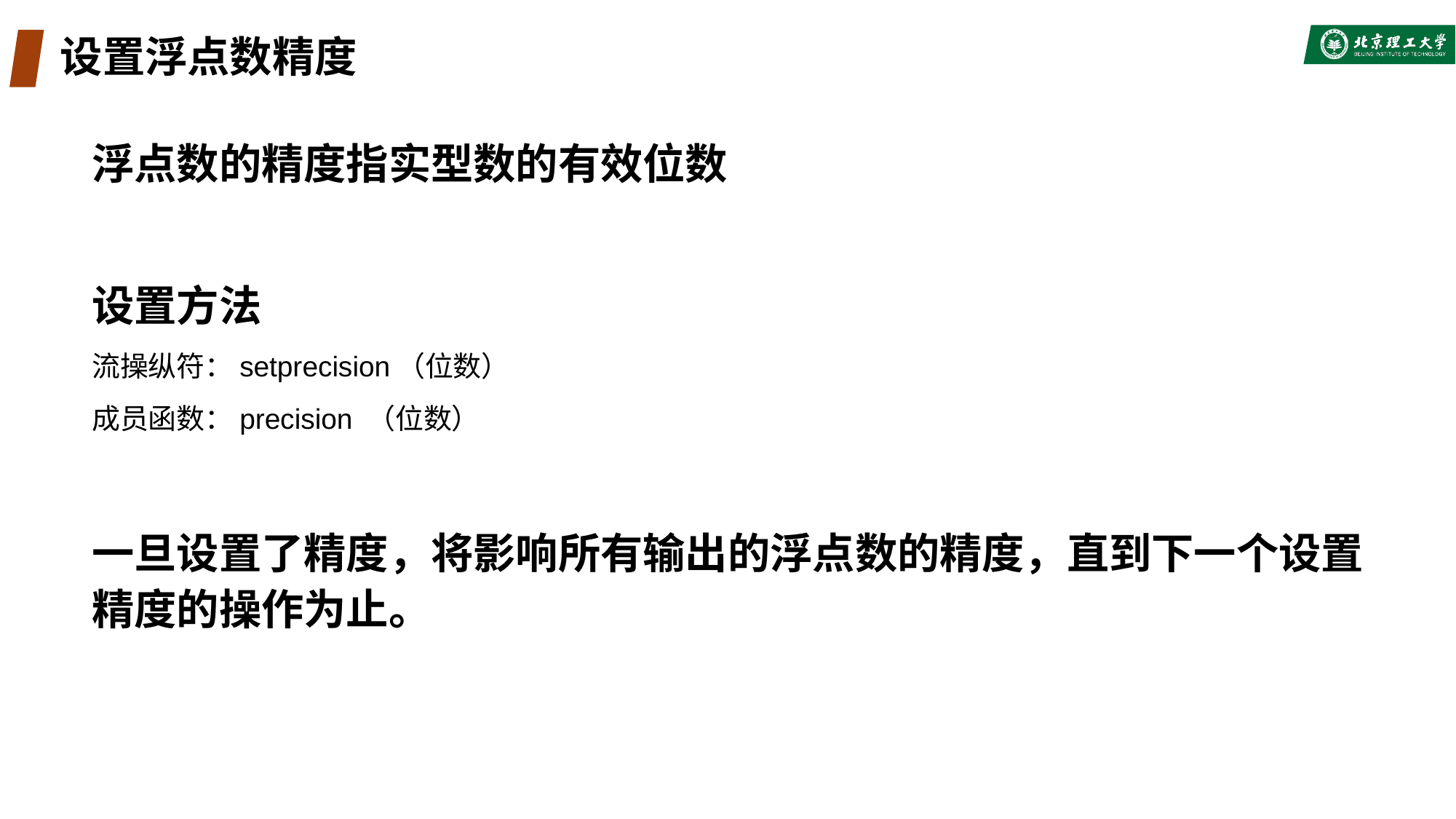

# 设置浮点数精度
浮点数的精度指实型数的有效位数

设置方法
流操纵符：setprecision（位数）
成员函数：precision （位数）

一旦设置了精度，将影响所有输出的浮点数的精度，直到下一个设置精度的操作为止。